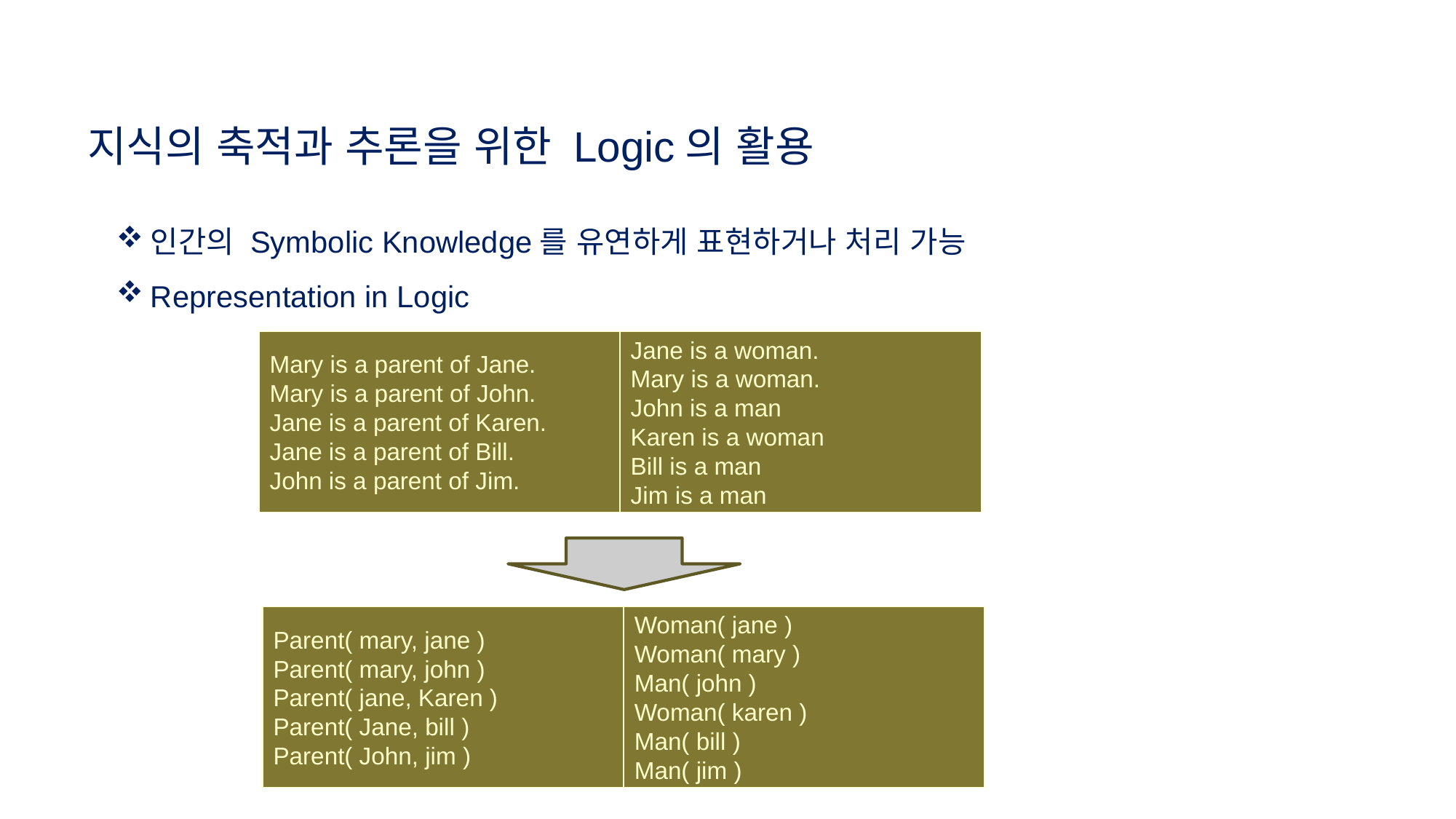

지식의 축적과 추론을 위한 Logic의 활용
인간의 Symbolic Knowledge를 유연하게 표현하거나 처리 가능
Representation in Logic
Mary is a parent of Jane.
Mary is a parent of John.
Jane is a parent of Karen.
Jane is a parent of Bill.
John is a parent of Jim.
Jane is a woman.
Mary is a woman.
John is a man
Karen is a woman
Bill is a man
Jim is a man

Woman( jane )
Woman( mary )
Man( john )
Woman( karen )
Man( bill )
Man( jim )
Parent( mary, jane )
Parent( mary, john )
Parent( jane, Karen )
Parent( Jane, bill )
Parent( John, jim )